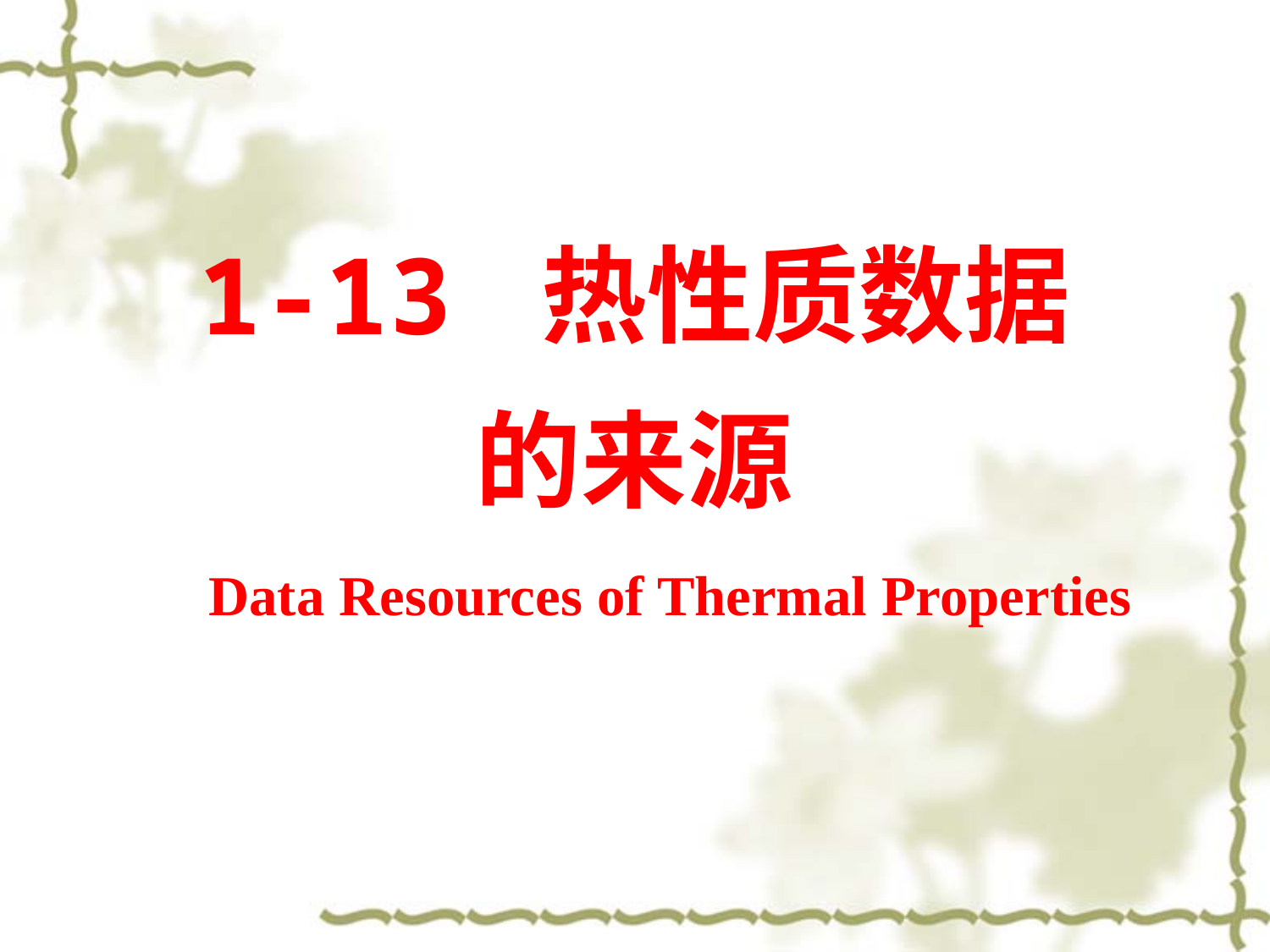

1-13 热性质数据的来源
Data Resources of Thermal Properties